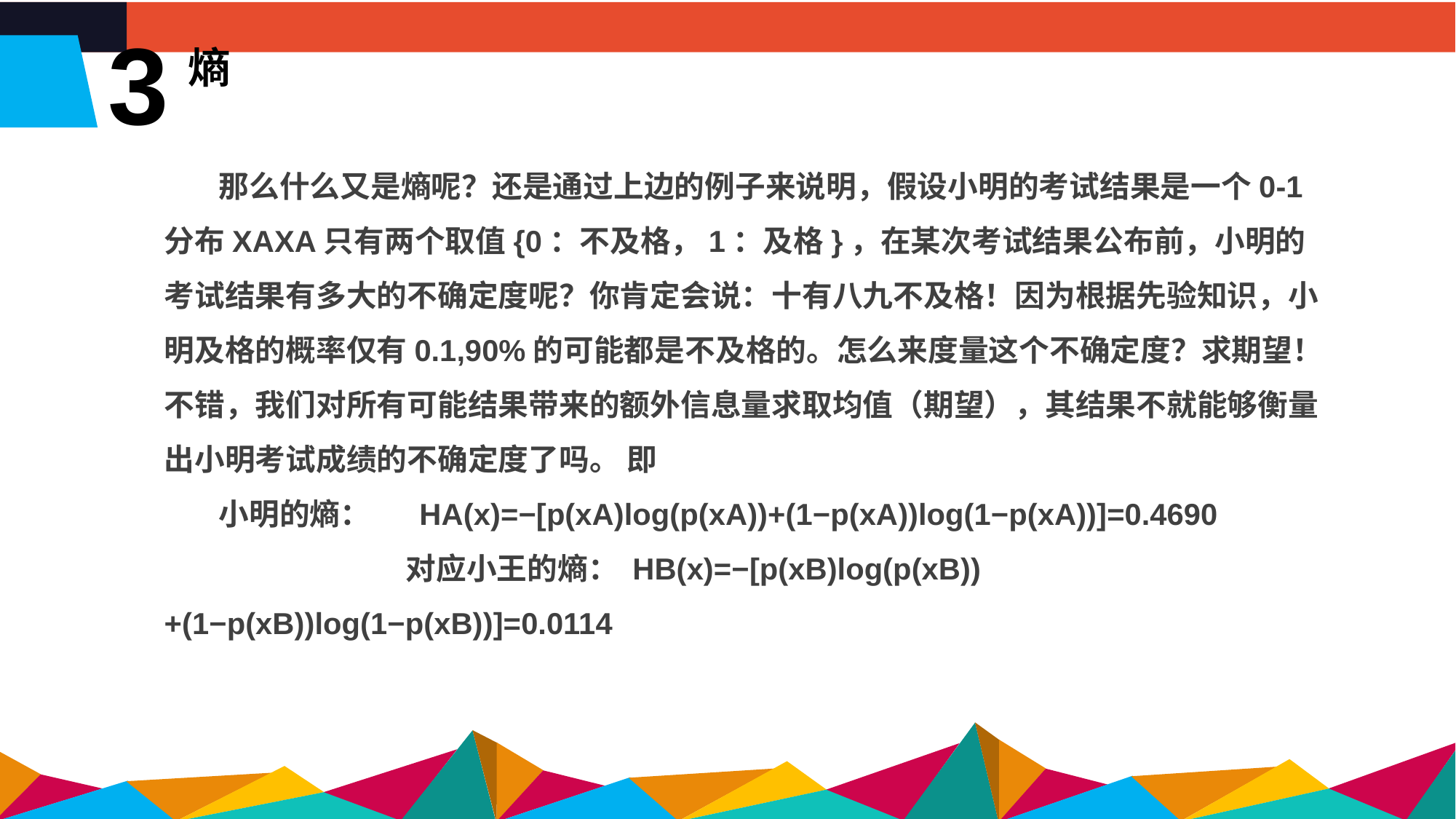

3

熵
那么什么又是熵呢？还是通过上边的例子来说明，假设小明的考试结果是一个0-1分布XAXA只有两个取值{0：不及格，1：及格}，在某次考试结果公布前，小明的考试结果有多大的不确定度呢？你肯定会说：十有八九不及格！因为根据先验知识，小明及格的概率仅有0.1,90%的可能都是不及格的。怎么来度量这个不确定度？求期望！不错，我们对所有可能结果带来的额外信息量求取均值（期望），其结果不就能够衡量出小明考试成绩的不确定度了吗。 即
小明的熵：      HA(x)=−[p(xA)log(p(xA))+(1−p(xA))log(1−p(xA))]=0.4690                                         对应小王的熵： HB(x)=−[p(xB)log(p(xB))+(1−p(xB))log(1−p(xB))]=0.0114